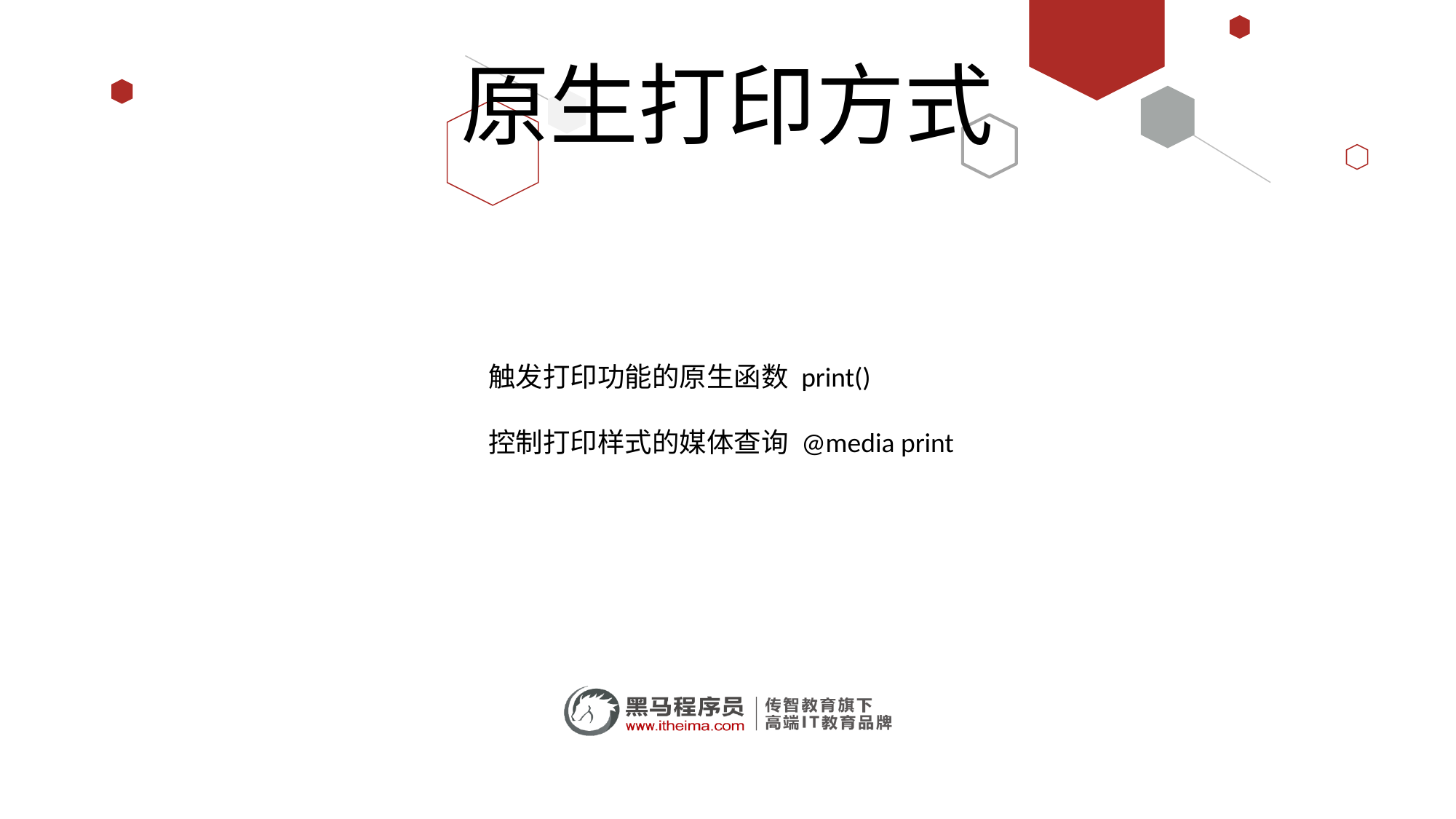

# 原生打印方式
触发打印功能的原生函数 print()

控制打印样式的媒体查询 @media print